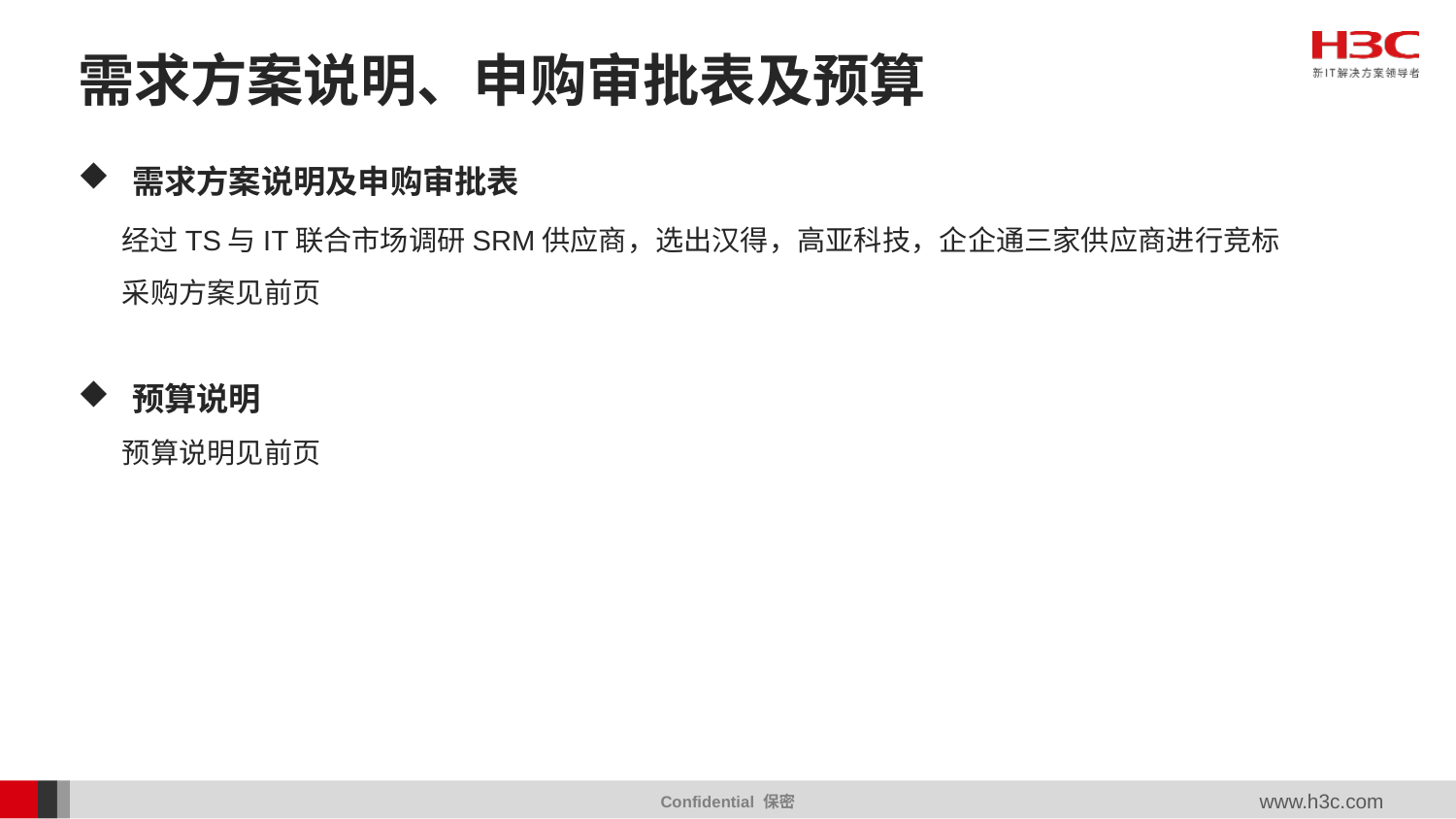

# 需求方案说明、申购审批表及预算
需求方案说明及申购审批表
     经过TS与IT联合市场调研SRM供应商，选出汉得，高亚科技，企企通三家供应商进行竞标
      采购方案见前页

预算说明
      预算说明见前页